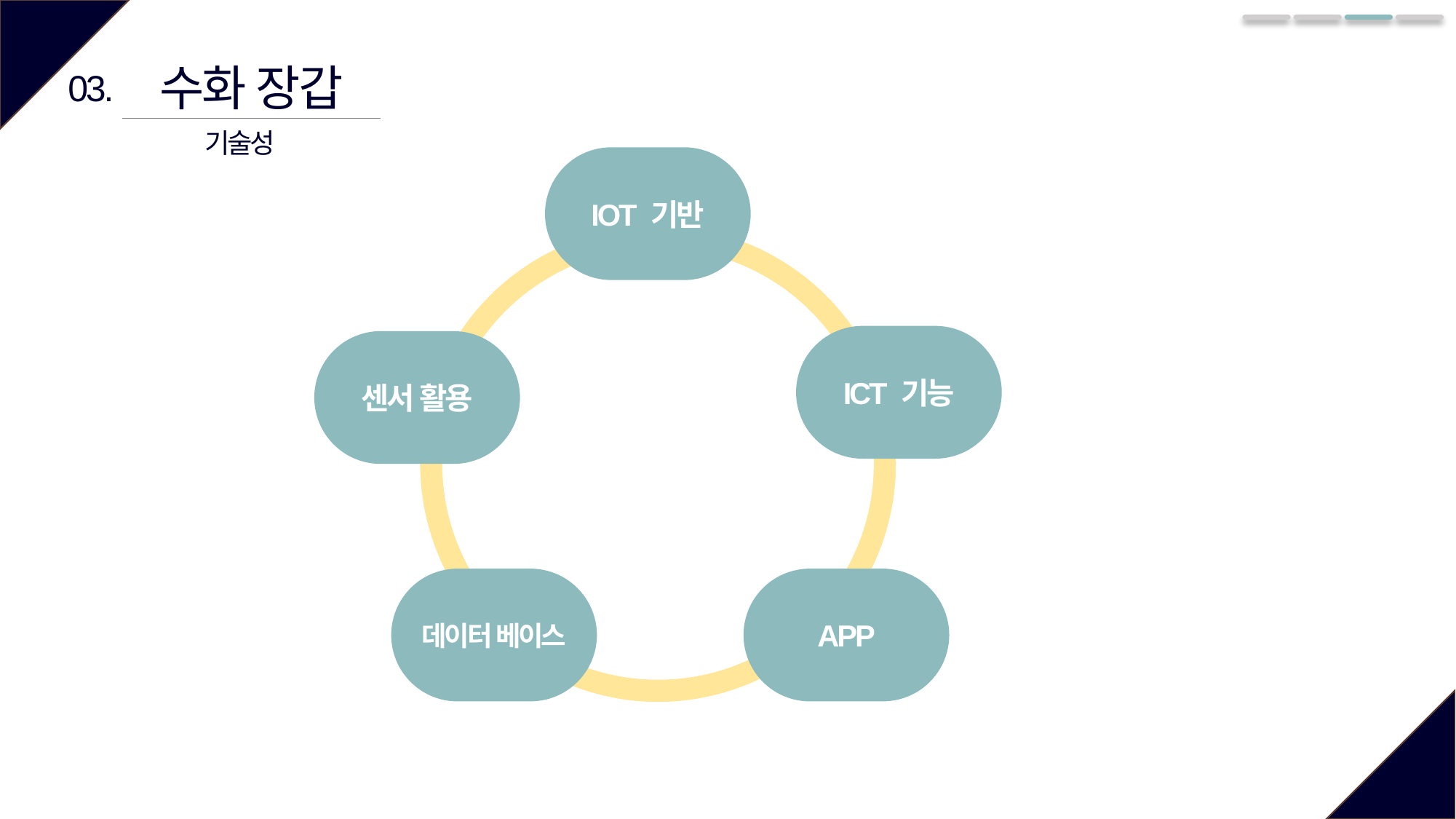

수화 장갑
03.
기술성
IOT 기반

ICT 기능
센서 활용
데이터 베이스
APP